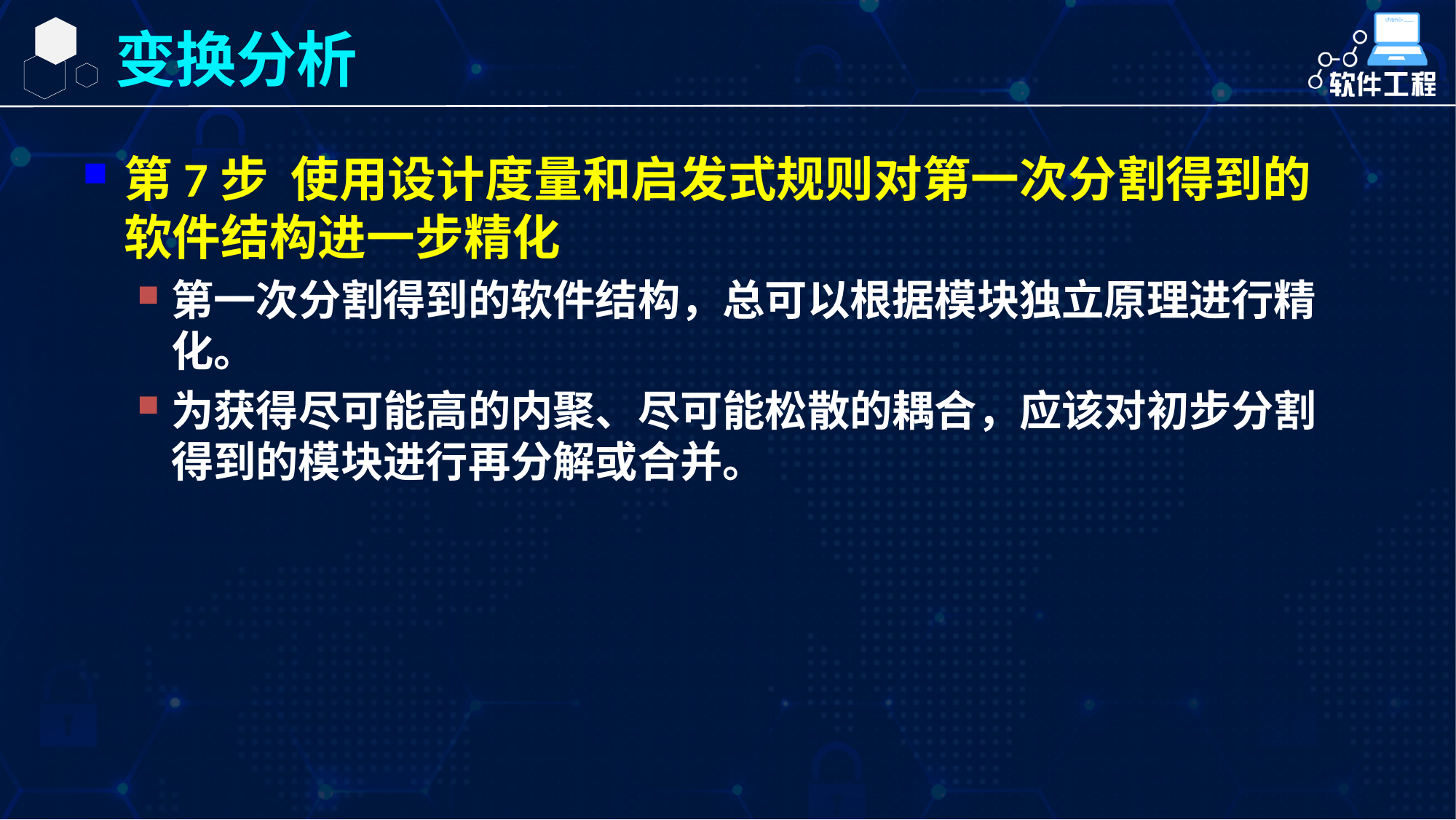

变换分析
第7步  使用设计度量和启发式规则对第一次分割得到的软件结构进一步精化
第一次分割得到的软件结构，总可以根据模块独立原理进行精化。
为获得尽可能高的内聚、尽可能松散的耦合，应该对初步分割得到的模块进行再分解或合并。